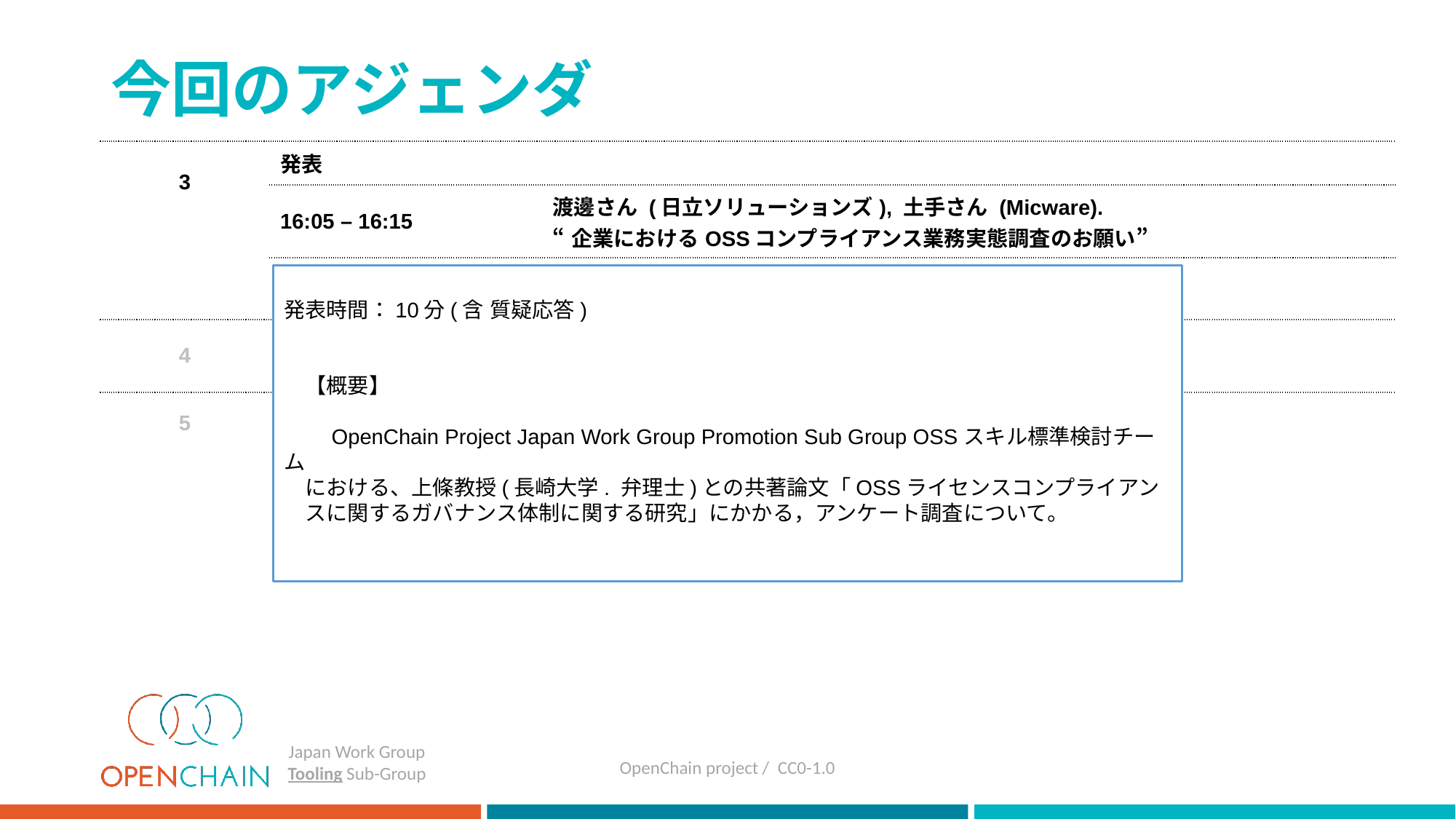

# 今回のアジェンダ
| 3 | 発表 |  |
| --- | --- | --- |
|  | 16:05 – 16:15 | 渡邊さん (日立ソリューションズ), 土手さん (Micware). “企業におけるOSSコンプライアンス業務実態調査のお願い” |
|  | 16:40 - 16:50 | その他 (話題のある方) |
| 4 | 16:50 - 16:55 | 今後の Tooling SG の運営について 次回日程を決める　(7月第1週など) |
| 5 | 16:55 | 閉会 (繰り上げ終了の可能性もアリ) |

発表時間：10分(含 質疑応答)

　【概要】

　　OpenChain Project Japan Work Group Promotion Sub Group OSSスキル標準検討チーム
における、上條教授(長崎大学. 弁理士)との共著論文「OSSライセンスコンプライアンスに関するガバナンス体制に関する研究」にかかる，アンケート調査について。

OpenChain project /  CC0-1.0